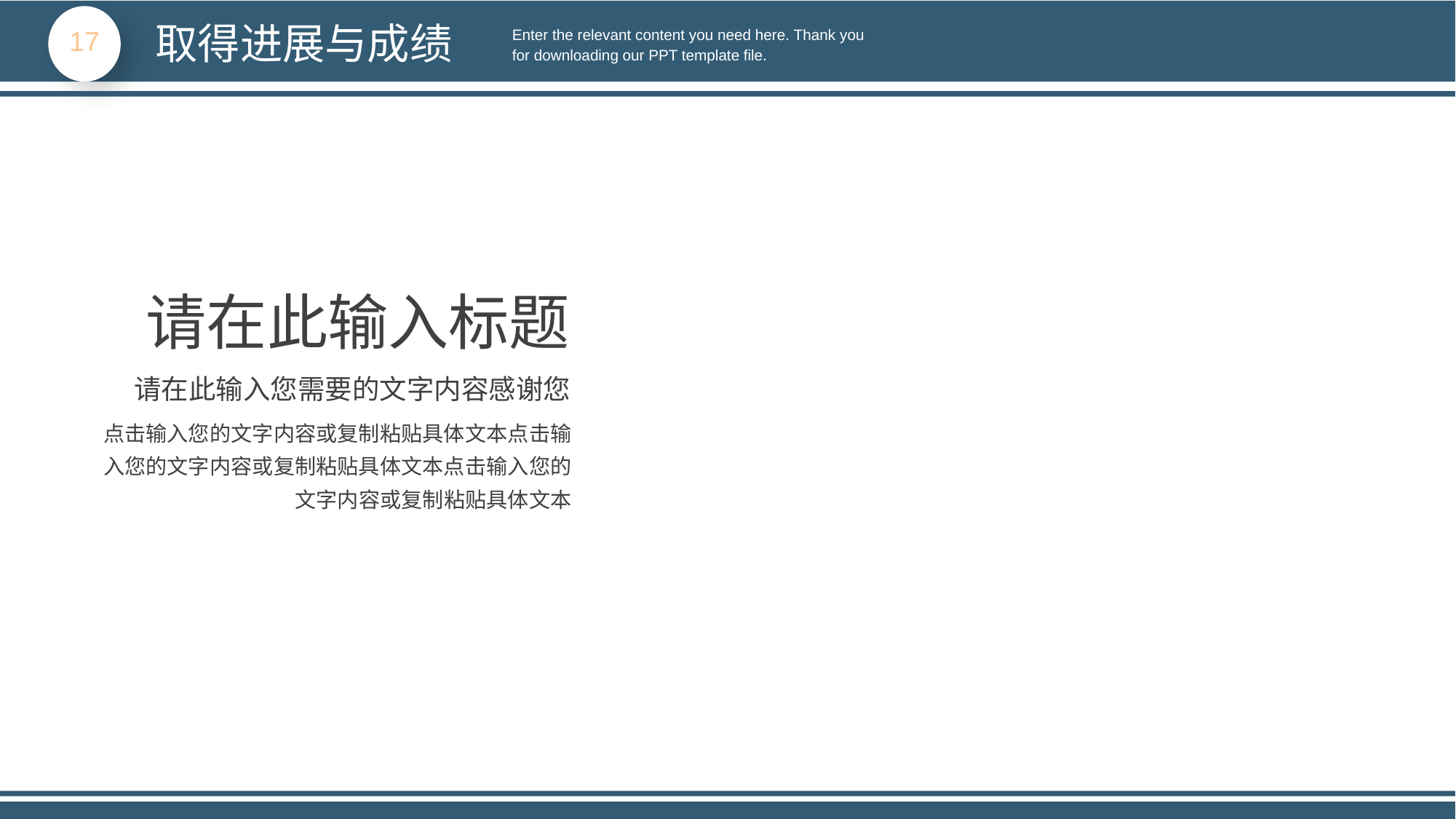

取得进展与成绩
Enter the relevant content you need here. Thank you for downloading our PPT template file.

54%
Lorem ipsum

54%

Lorem ipsum
84%

Lorem ipsum

54%
Lorem ipsum
54%

Lorem ipsum
请在此输入标题
请在此输入您需要的文字内容感谢您
点击输入您的文字内容或复制粘贴具体文本点击输入您的文字内容或复制粘贴具体文本点击输入您的文字内容或复制粘贴具体文本